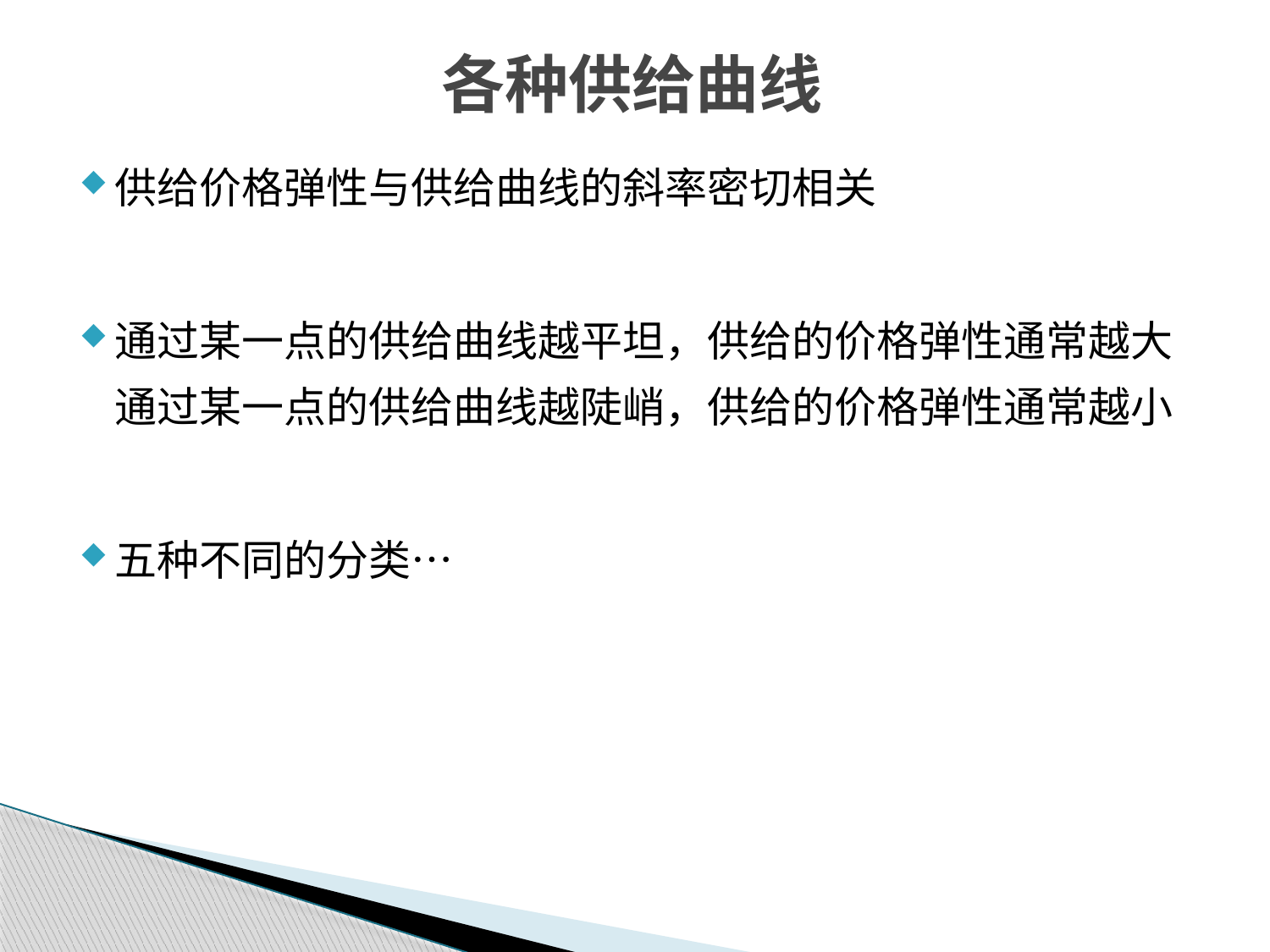

各种供给曲线
供给价格弹性与供给曲线的斜率密切相关

通过某一点的供给曲线越平坦，供给的价格弹性通常越大
通过某一点的供给曲线越陡峭，供给的价格弹性通常越小

五种不同的分类…